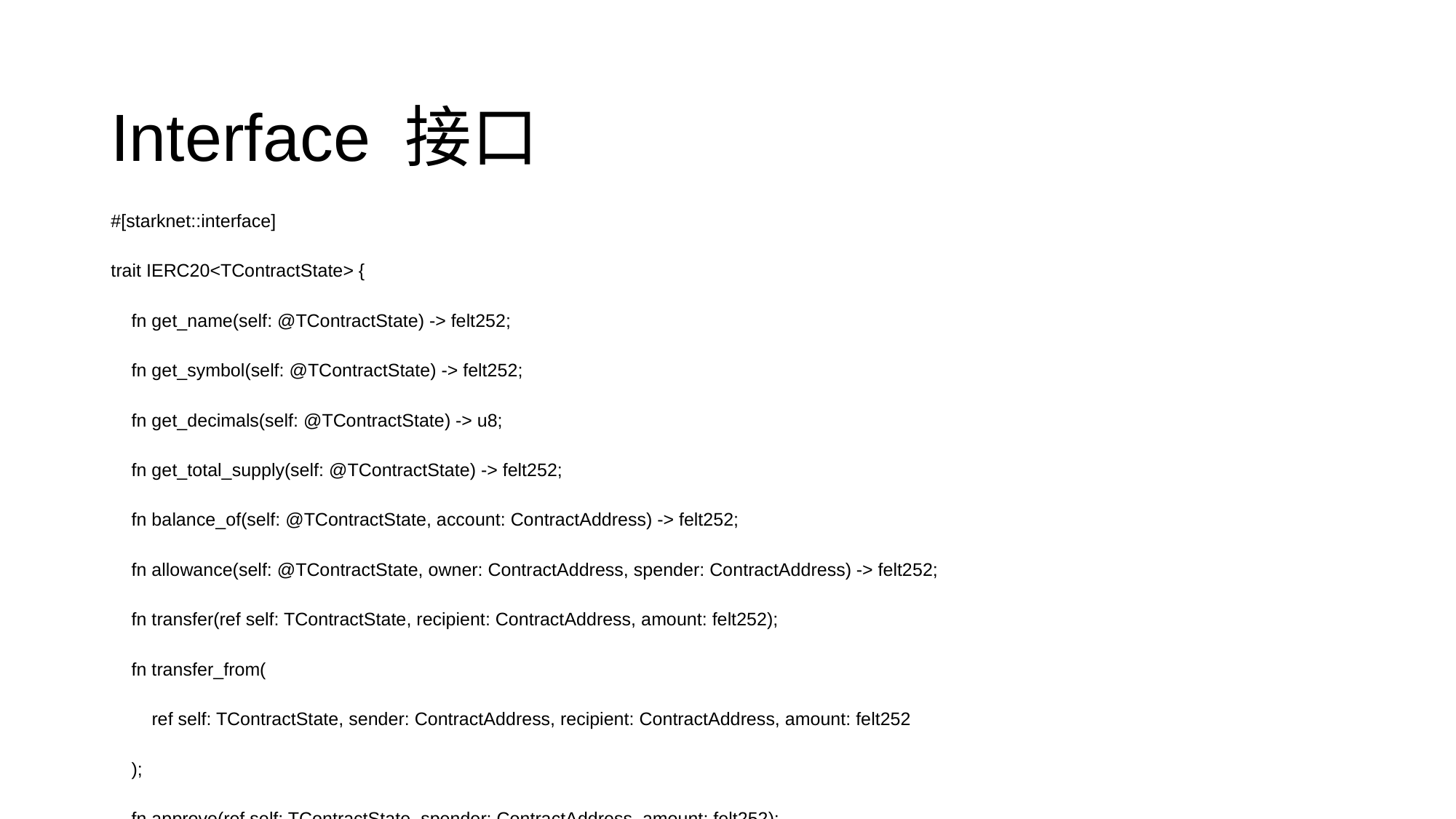

# Interface 接口
#[starknet::interface]
trait IERC20<TContractState> {
    fn get_name(self: @TContractState) -> felt252;
    fn get_symbol(self: @TContractState) -> felt252;
    fn get_decimals(self: @TContractState) -> u8;
    fn get_total_supply(self: @TContractState) -> felt252;
    fn balance_of(self: @TContractState, account: ContractAddress) -> felt252;
    fn allowance(self: @TContractState, owner: ContractAddress, spender: ContractAddress) -> felt252;
    fn transfer(ref self: TContractState, recipient: ContractAddress, amount: felt252);
    fn transfer_from(
        ref self: TContractState, sender: ContractAddress, recipient: ContractAddress, amount: felt252
    );
    fn approve(ref self: TContractState, spender: ContractAddress, amount: felt252);
    fn increase_allowance(ref self: TContractState, spender: ContractAddress, added_value: felt252);
    fn decrease_allowance(
        ref self: TContractState, spender: ContractAddress, subtracted_value: felt252
    );
}